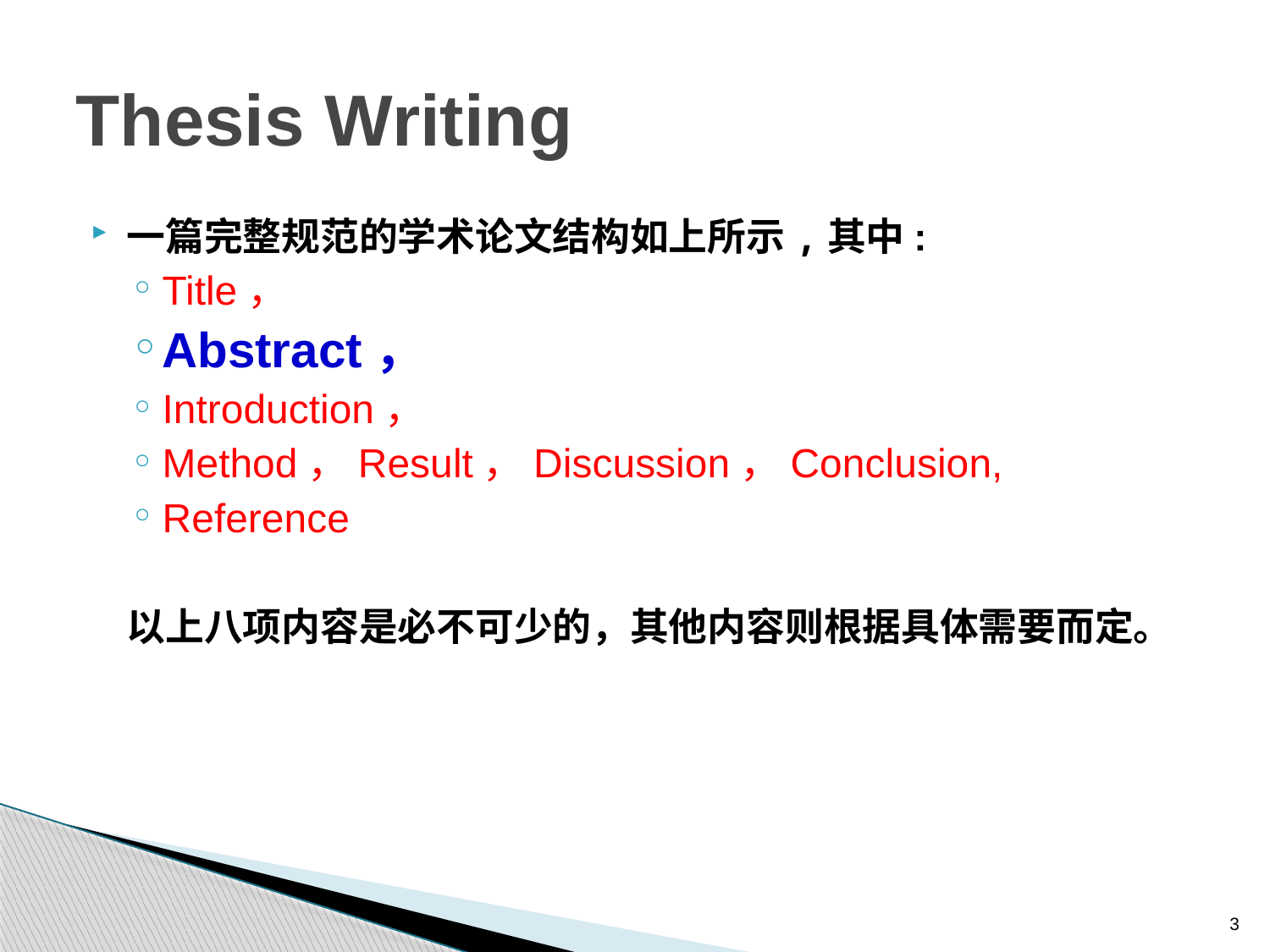

# Thesis Writing
一篇完整规范的学术论文结构如上所示,其中:
Title，
Abstract，
Introduction，
Method，Result，Discussion，Conclusion,
Reference

 	以上八项内容是必不可少的，其他内容则根据具体需要而定。
3